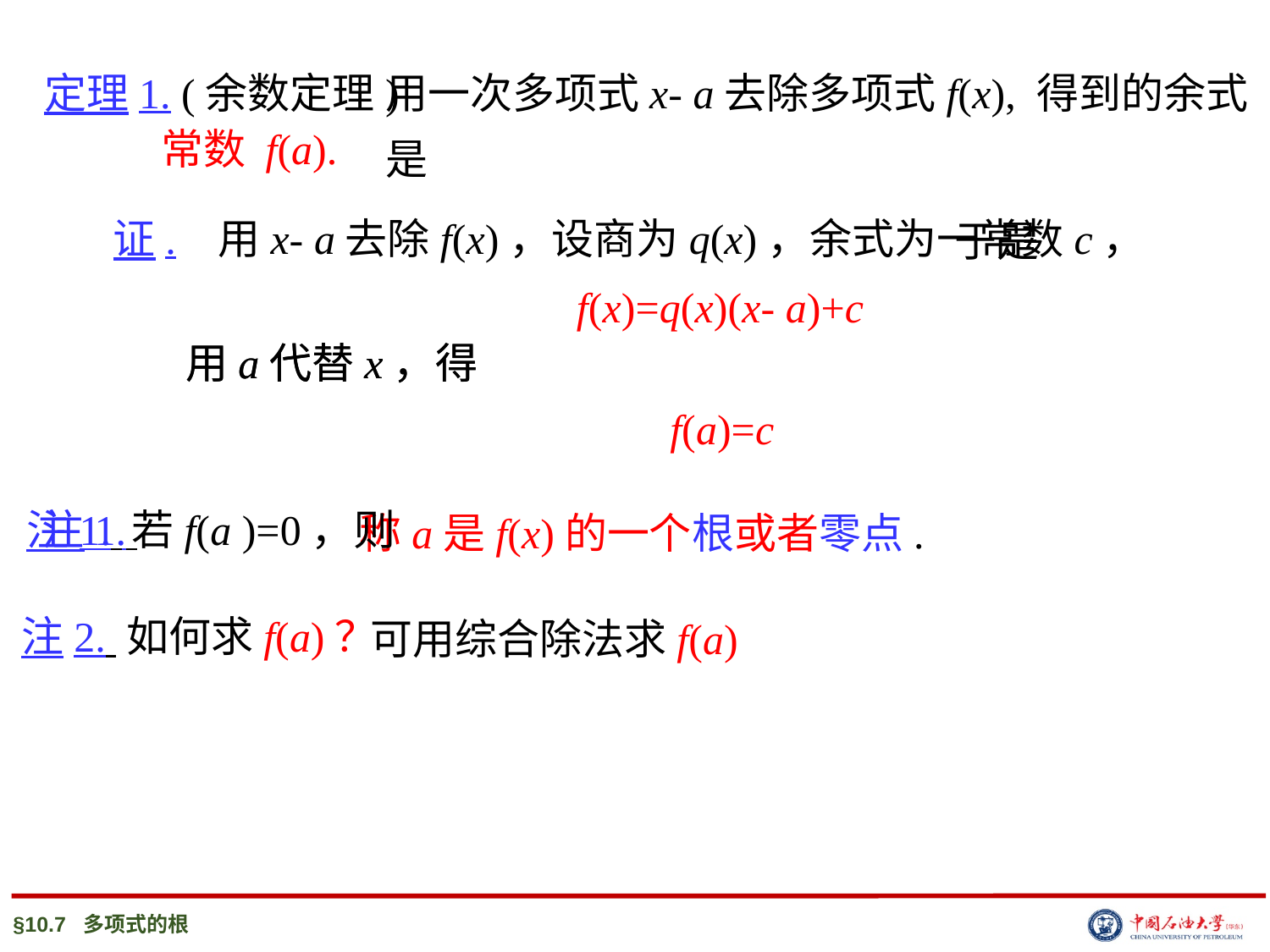

定理1. (余数定理)
用一次多项式x- a去除多项式f(x), 得到的余式是
常数 f(a).
证.   用x- a去除f(x)，设商为q(x)，余式为一常数c，
                                                                                  于是
                                       f(x)=q(x)(x- a)+c
       用a代替x，得

       用a代替x，得
                                                     f(a)=c
注1.

注1. 若f(a )=0，则

称a是f(x)的一个根或者零点.

注2. 如何求f(a)？
可用综合除法求f(a)